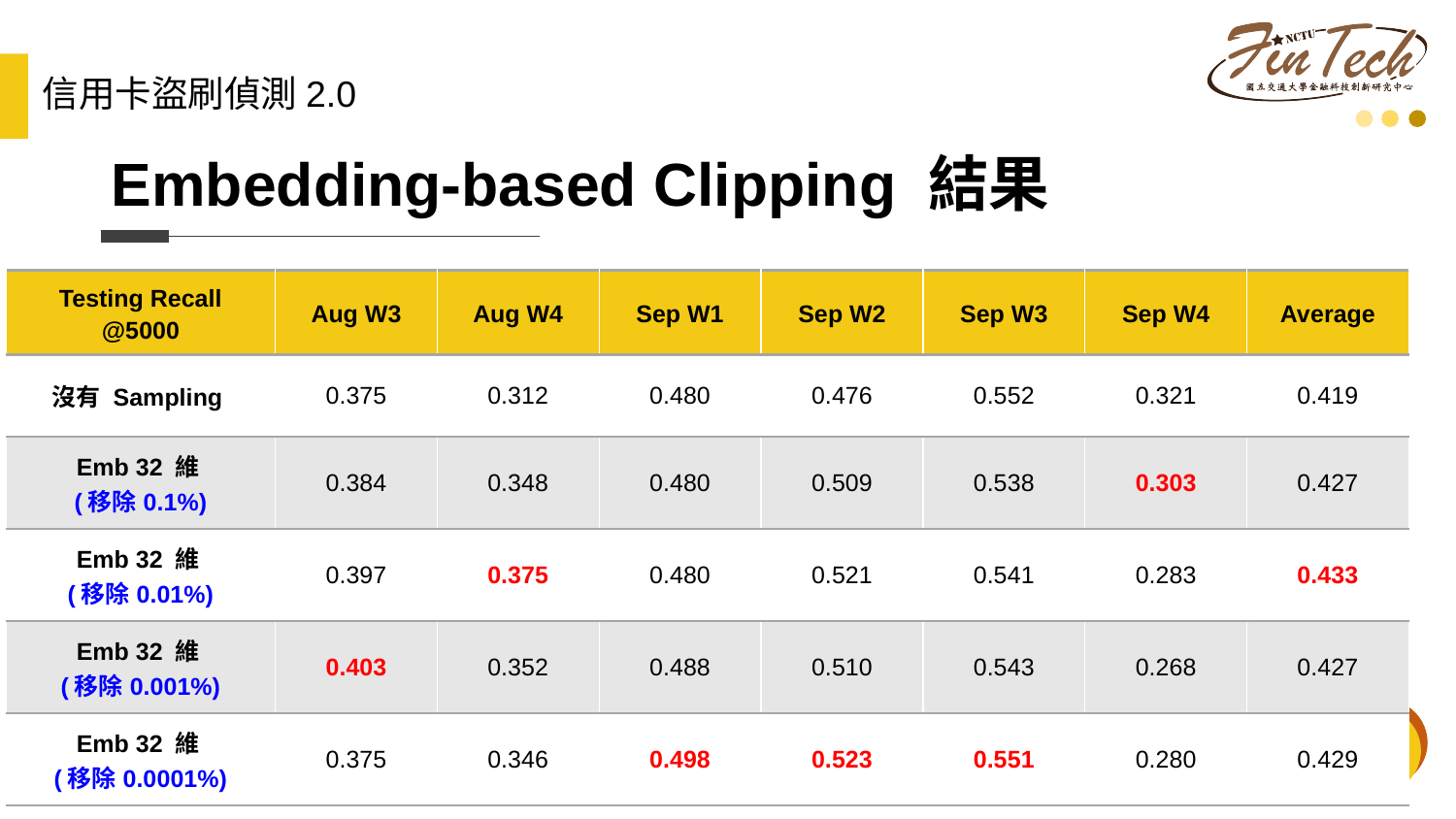

信用卡盜刷偵測2.0
# Embedding-based Clipping 結果
| Testing Recall @5000 | Aug W3 | Aug W4 | Sep W1 | Sep W2 | Sep W3 | Sep W4 | Average |
| --- | --- | --- | --- | --- | --- | --- | --- |
| 沒有 Sampling | 0.375 | 0.312 | 0.480 | 0.476 | 0.552 | 0.321 | 0.419 |
| Emb 32 維 (移除0.1%) | 0.384 | 0.348 | 0.480 | 0.509 | 0.538 | 0.303 | 0.427 |
| Emb 32 維 (移除0.01%) | 0.397 | 0.375 | 0.480 | 0.521 | 0.541 | 0.283 | 0.433 |
| Emb 32 維 (移除0.001%) | 0.403 | 0.352 | 0.488 | 0.510 | 0.543 | 0.268 | 0.427 |
| Emb 32 維 (移除0.0001%) | 0.375 | 0.346 | 0.498 | 0.523 | 0.551 | 0.280 | 0.429 |
13